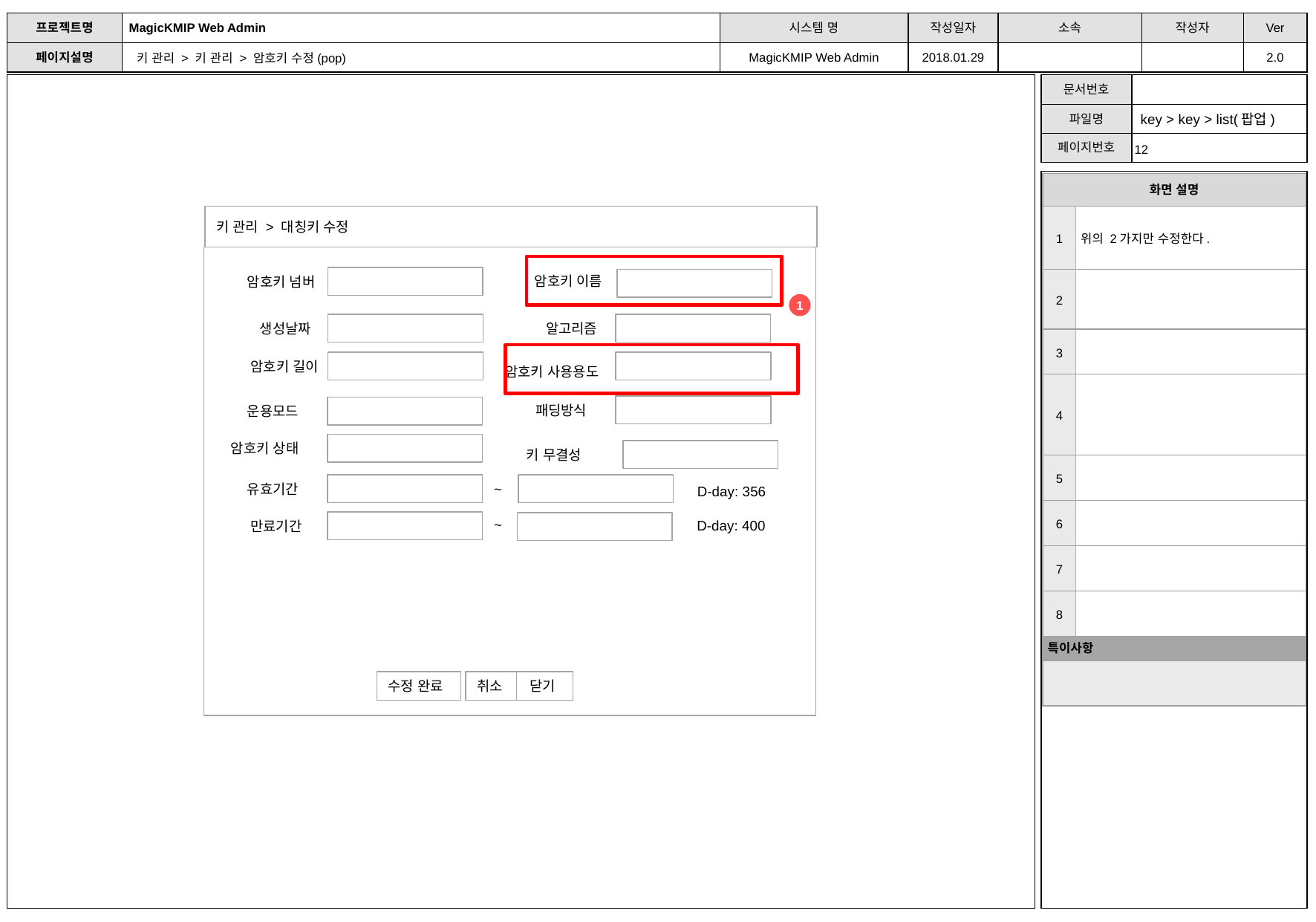

키 관리 > 키 관리 > 암호키 수정(pop)

key > key > list(팝업)
| 화면 설명 |  |
| --- | --- |
| 1 | 위의 2가지만 수정한다. |
| 2 |  |
| 3 |  |
| 4 |  |
| 5 |  |
| 6 |  |
| 7 |  |
| 8 |  |
| 특이사항 |  |
|  |  |
키 관리 > 대칭키 수정

암호키 이름
암호키 넘버
1

생성날짜
알고리즘

암호키 길이
암호키 사용용도

패딩방식
운용모드

암호키 상태

키 무결성

유효기간
~
D-day: 356

~
D-day: 400
만료기간
수정 완료
취소
닫기